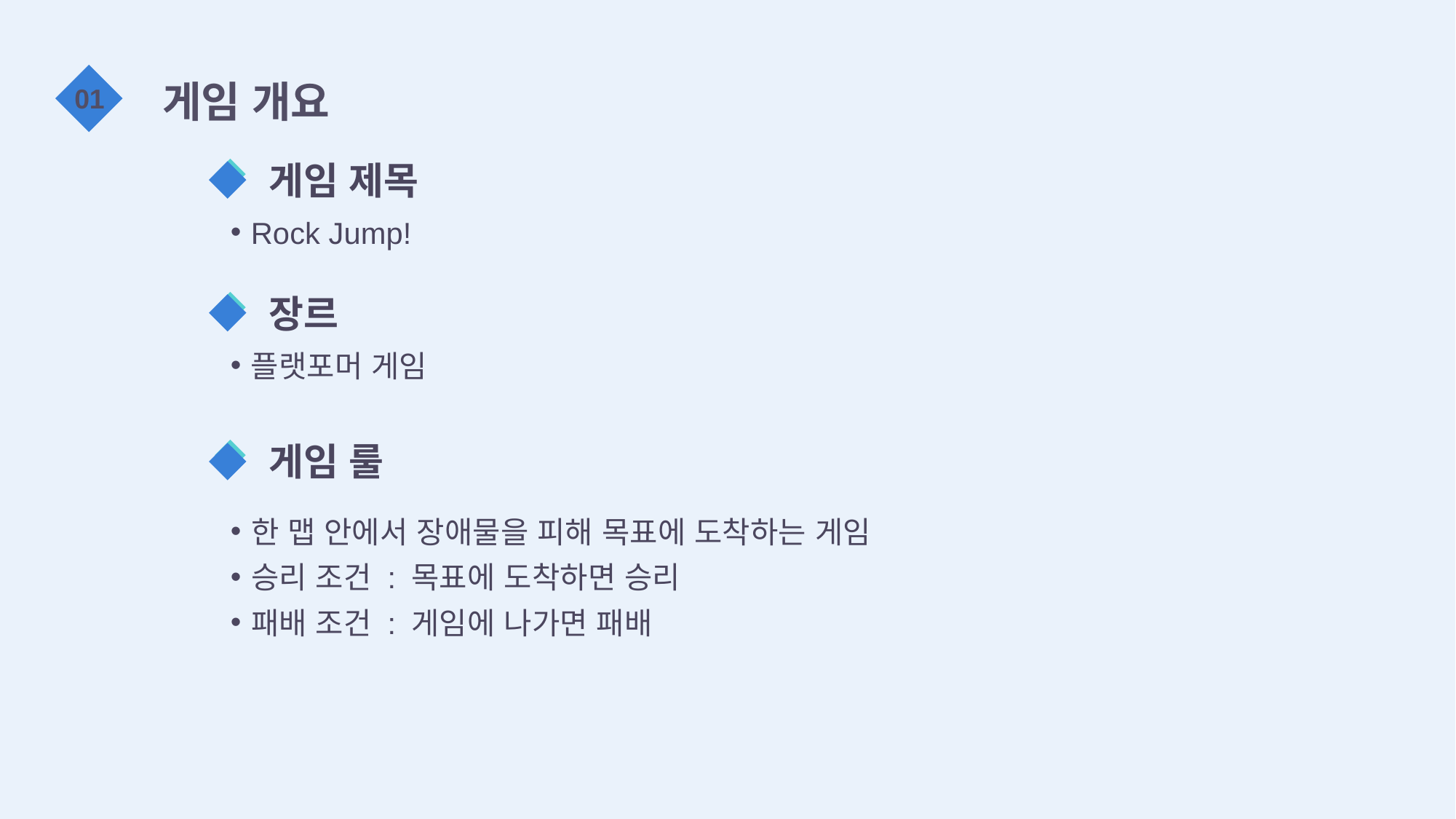

01
게임 개요
 게임 제목

Rock Jump!
 장르

플랫포머 게임
 게임 룰

한 맵 안에서 장애물을 피해 목표에 도착하는 게임
승리 조건 : 목표에 도착하면 승리
패배 조건 : 게임에 나가면 패배